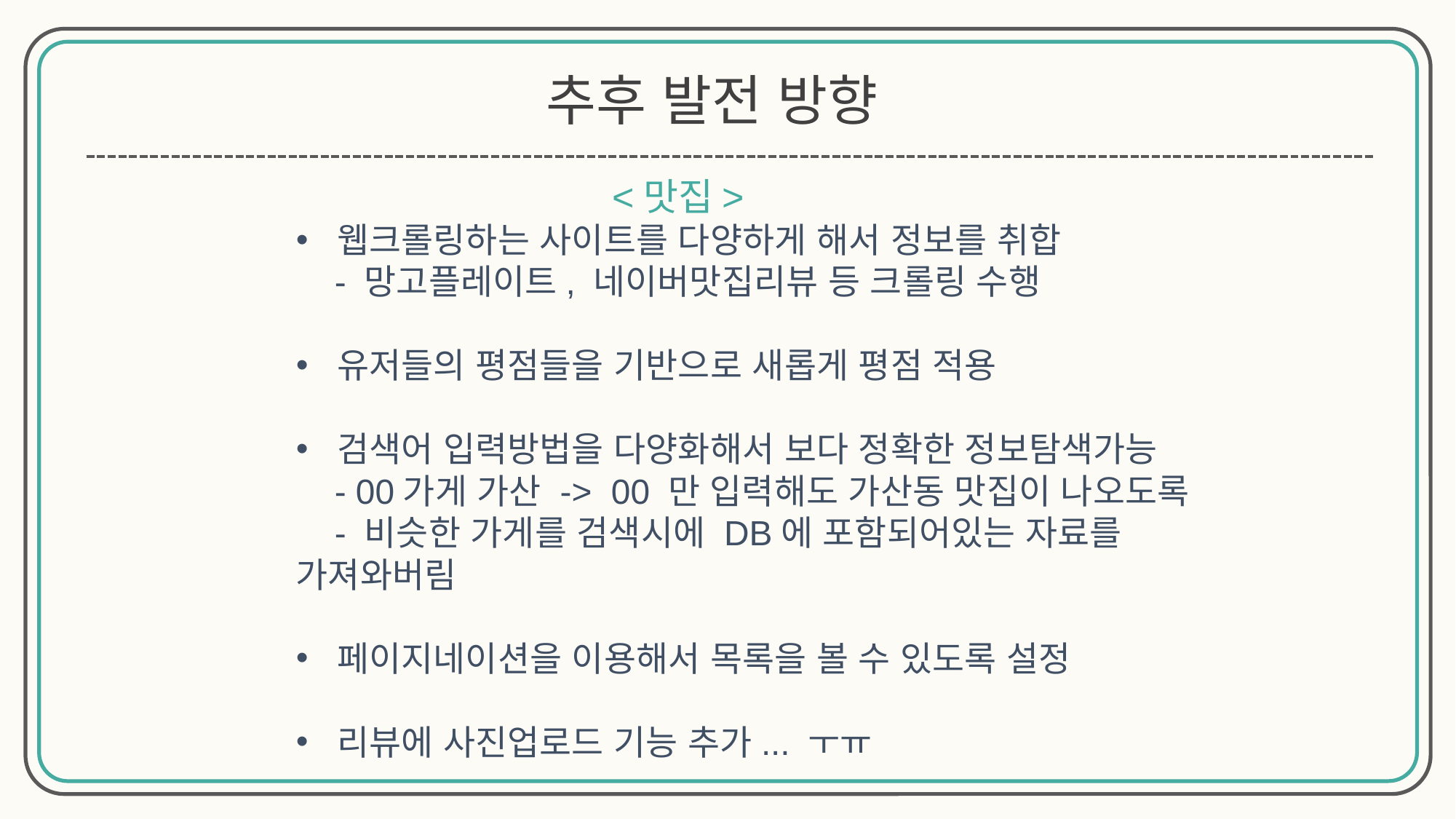

추후 발전 방향
                              <맛집>
웹크롤링하는 사이트를 다양하게 해서 정보를 취합
    - 망고플레이트, 네이버맛집리뷰 등 크롤링 수행

유저들의 평점들을 기반으로 새롭게 평점 적용

검색어 입력방법을 다양화해서 보다 정확한 정보탐색가능
    - 00가게 가산 ->  00 만 입력해도 가산동 맛집이 나오도록
    - 비슷한 가게를 검색시에 DB에 포함되어있는 자료를 가져와버림

페이지네이션을 이용해서 목록을 볼 수 있도록 설정

리뷰에 사진업로드 기능 추가... ㅜㅠ